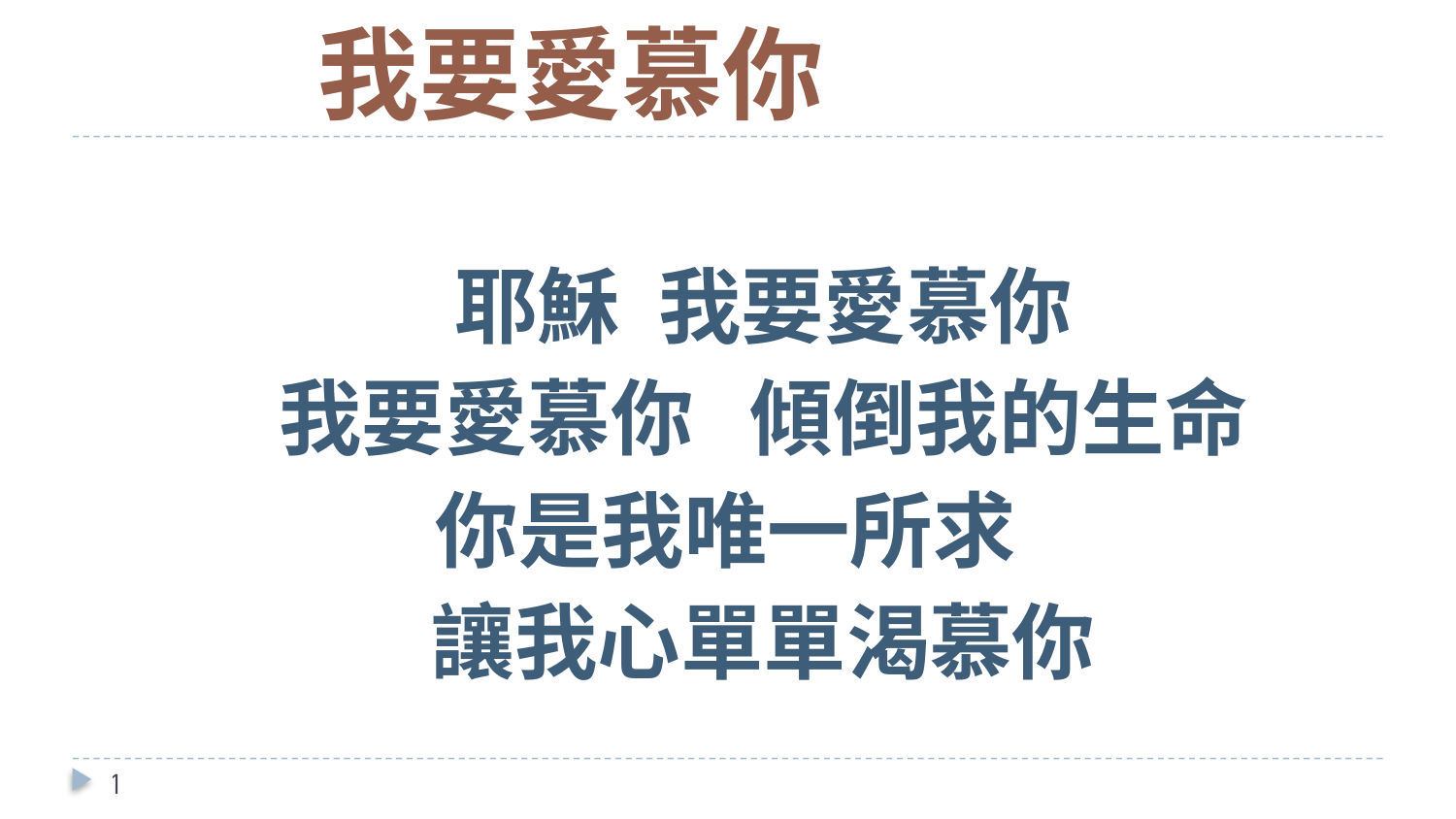

# 我要愛慕你
耶穌  我要愛慕你
我要愛慕你   傾倒我的生命
你是我唯一所求
讓我心單單渴慕你
1